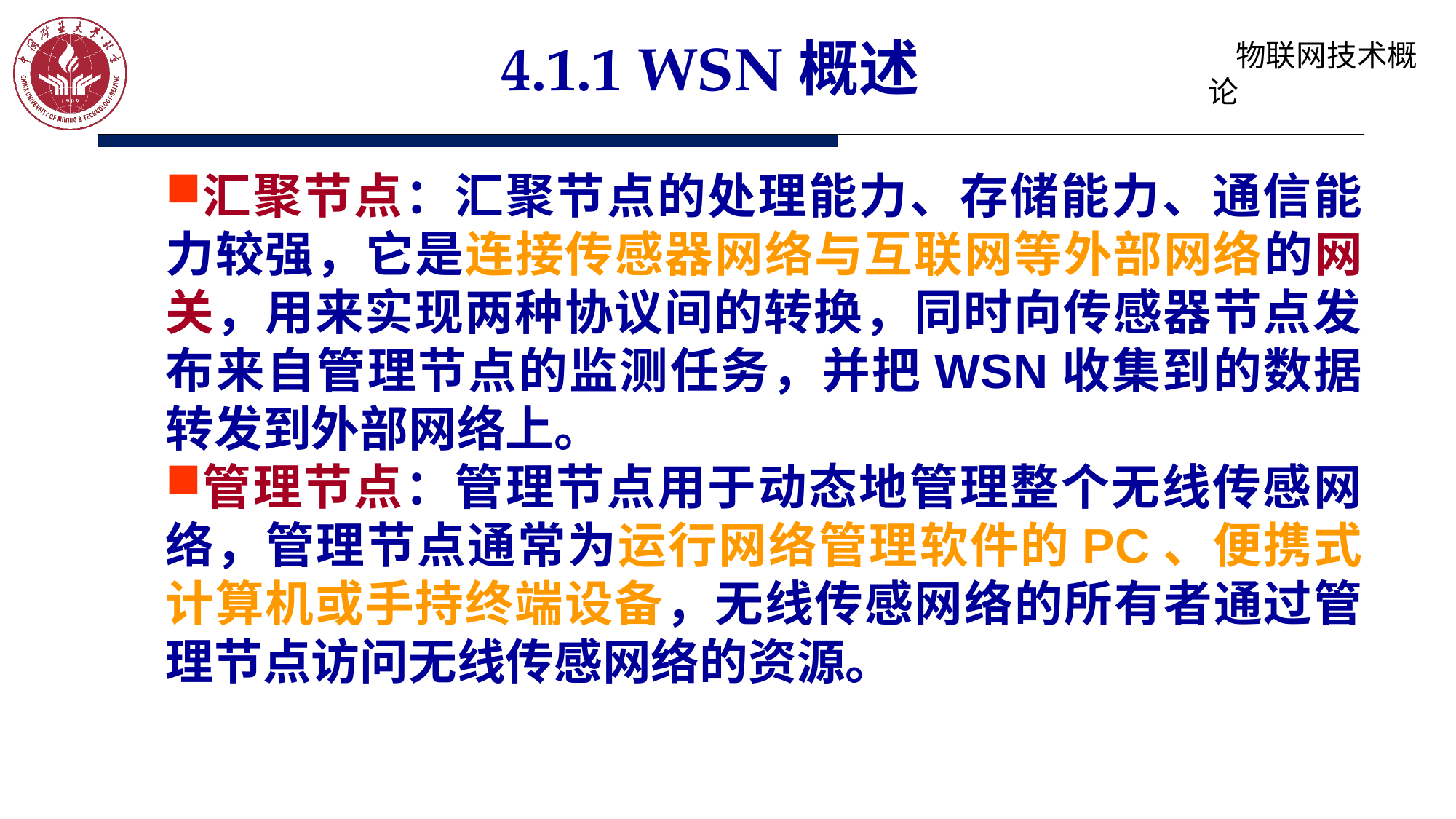

# 4.1.1 WSN概述
汇聚节点：汇聚节点的处理能力、存储能力、通信能力较强，它是连接传感器网络与互联网等外部网络的网关，用来实现两种协议间的转换，同时向传感器节点发布来自管理节点的监测任务，并把WSN收集到的数据转发到外部网络上。
管理节点：管理节点用于动态地管理整个无线传感网络，管理节点通常为运行网络管理软件的PC、便携式计算机或手持终端设备，无线传感网络的所有者通过管理节点访问无线传感网络的资源。